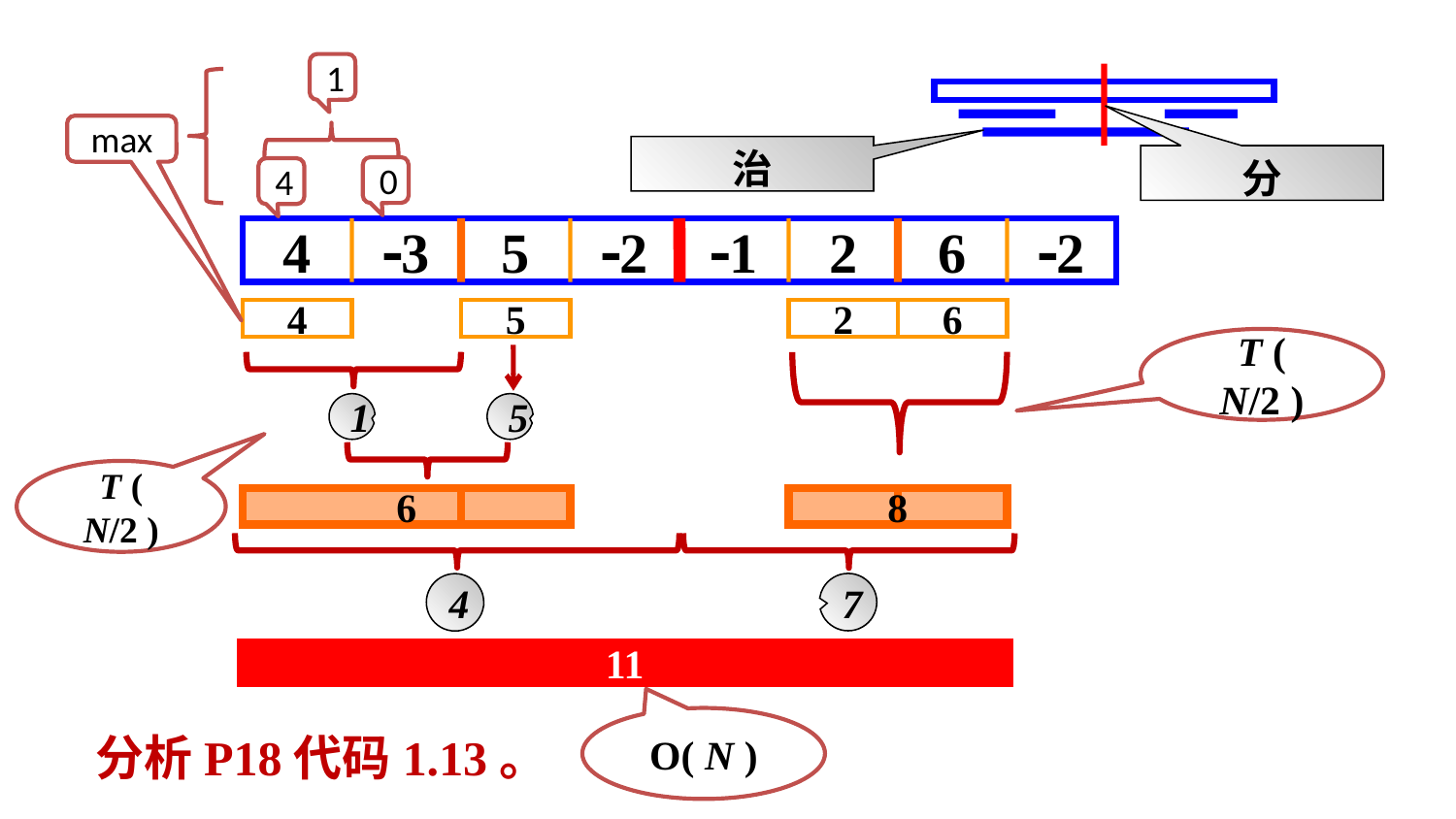

1

max

治
分
0
4
4

−3
5
−2
−1
2
6
−2

4
5
2
6

T ( N/2 )

1
5
T ( N/2 )

6

8

7
4

11

O( N )
分析P18代码1.13。